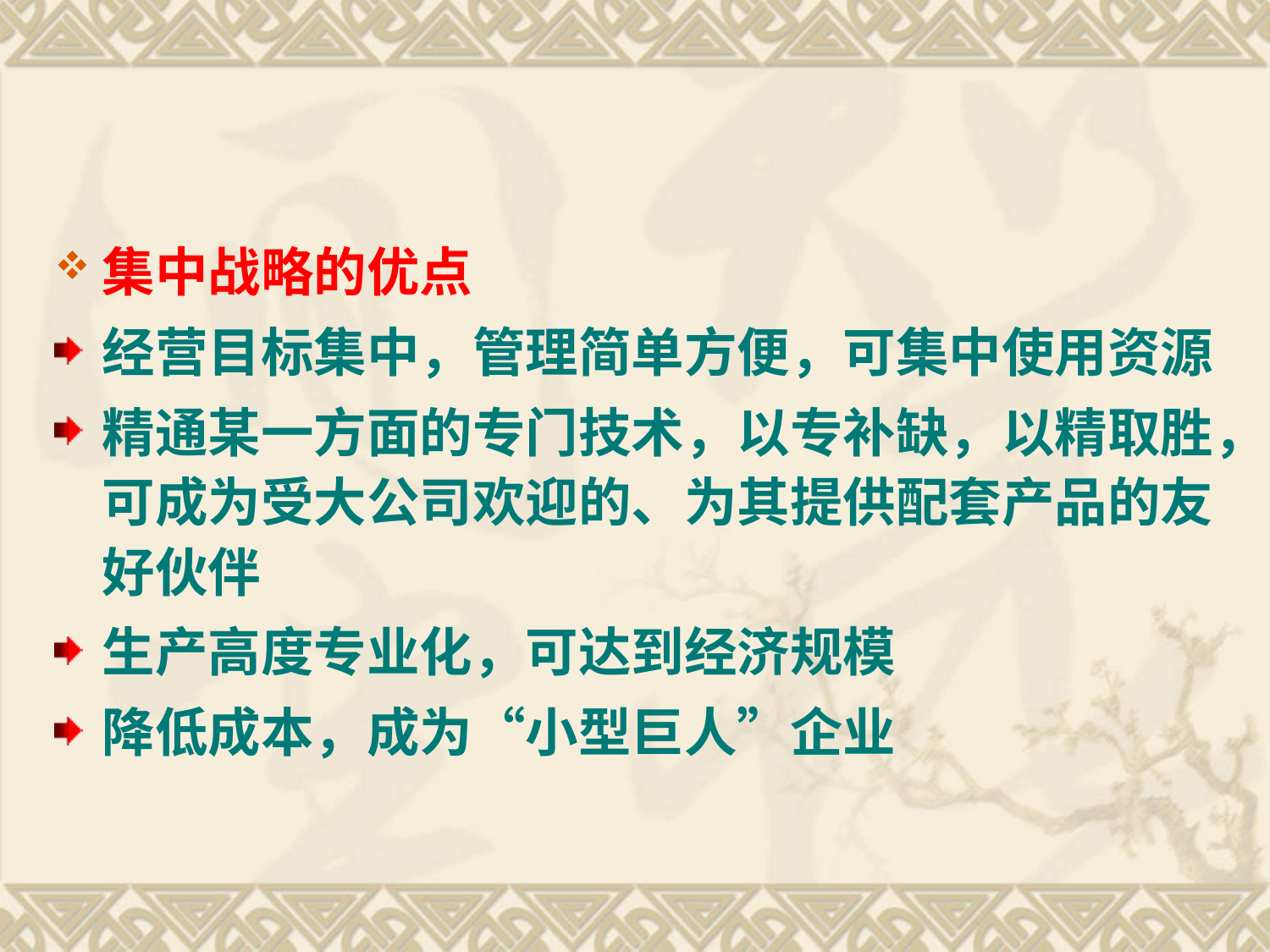

#
集中战略的优点
经营目标集中，管理简单方便，可集中使用资源
精通某一方面的专门技术，以专补缺，以精取胜，可成为受大公司欢迎的、为其提供配套产品的友好伙伴
生产高度专业化，可达到经济规模
降低成本，成为“小型巨人”企业